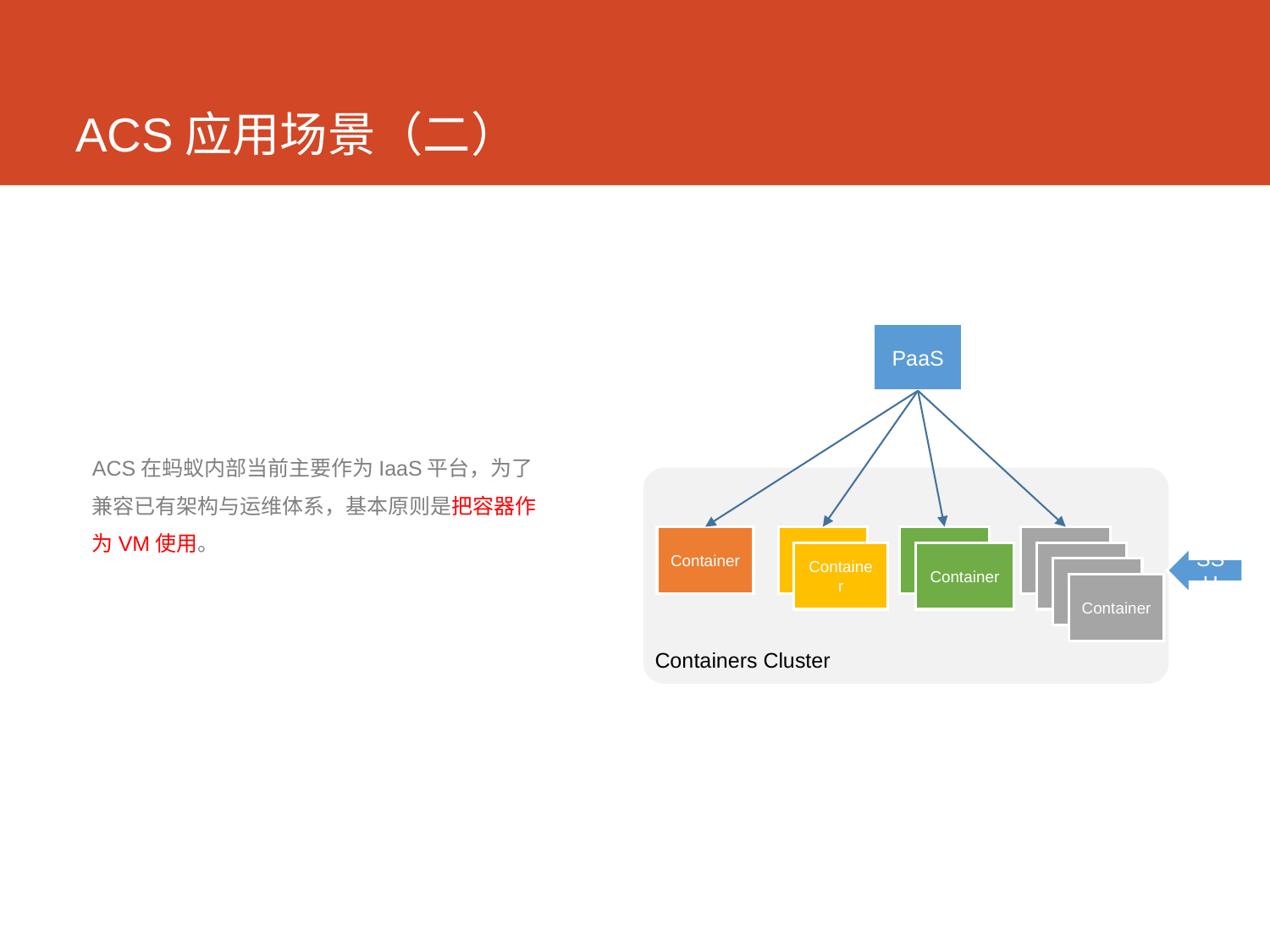

# ACS应用场景（二）
PaaS
ACS在蚂蚁内部当前主要作为IaaS平台，为了兼容已有架构与运维体系，基本原则是把容器作为VM使用。

Container

Container
Container

SSH

Container
Containers Cluster